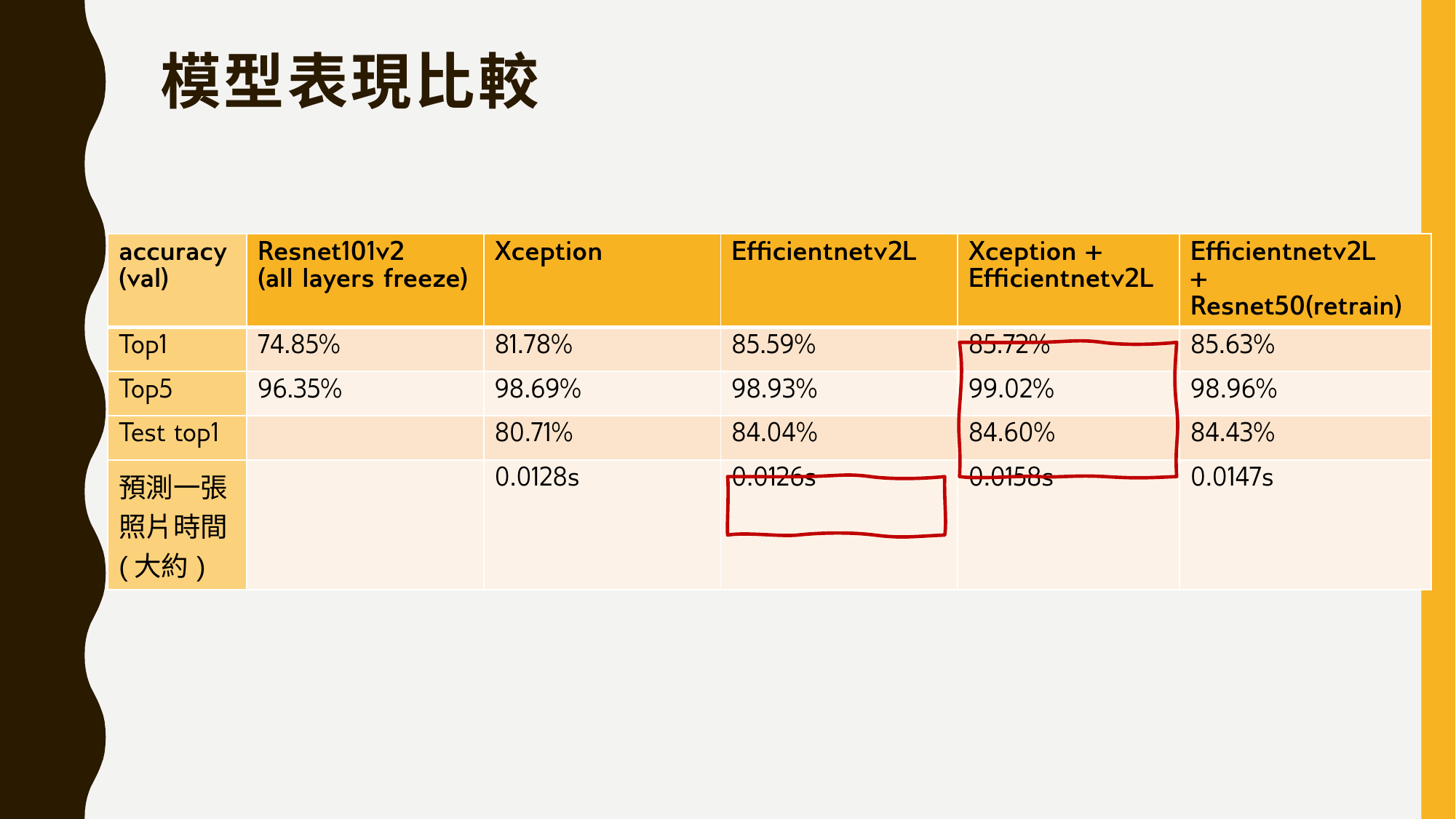

# 模型表現比較
| accuracy (val) | Resnet101v2 (all layers freeze) | Xception | Efficientnetv2L | Xception + Efficientnetv2L | Efficientnetv2L + Resnet50(retrain) |
| --- | --- | --- | --- | --- | --- |
| Top1 | 74.85% | 81.78% | 85.59% | 85.72% | 85.63% |
| Top5 | 96.35% | 98.69% | 98.93% | 99.02% | 98.96% |
| Test top1 |  | 80.71% | 84.04% | 84.60% | 84.43% |
| 預測一張照片時間 (大約) |  | 0.0128s | 0.0126s | 0.0158s | 0.0147s |